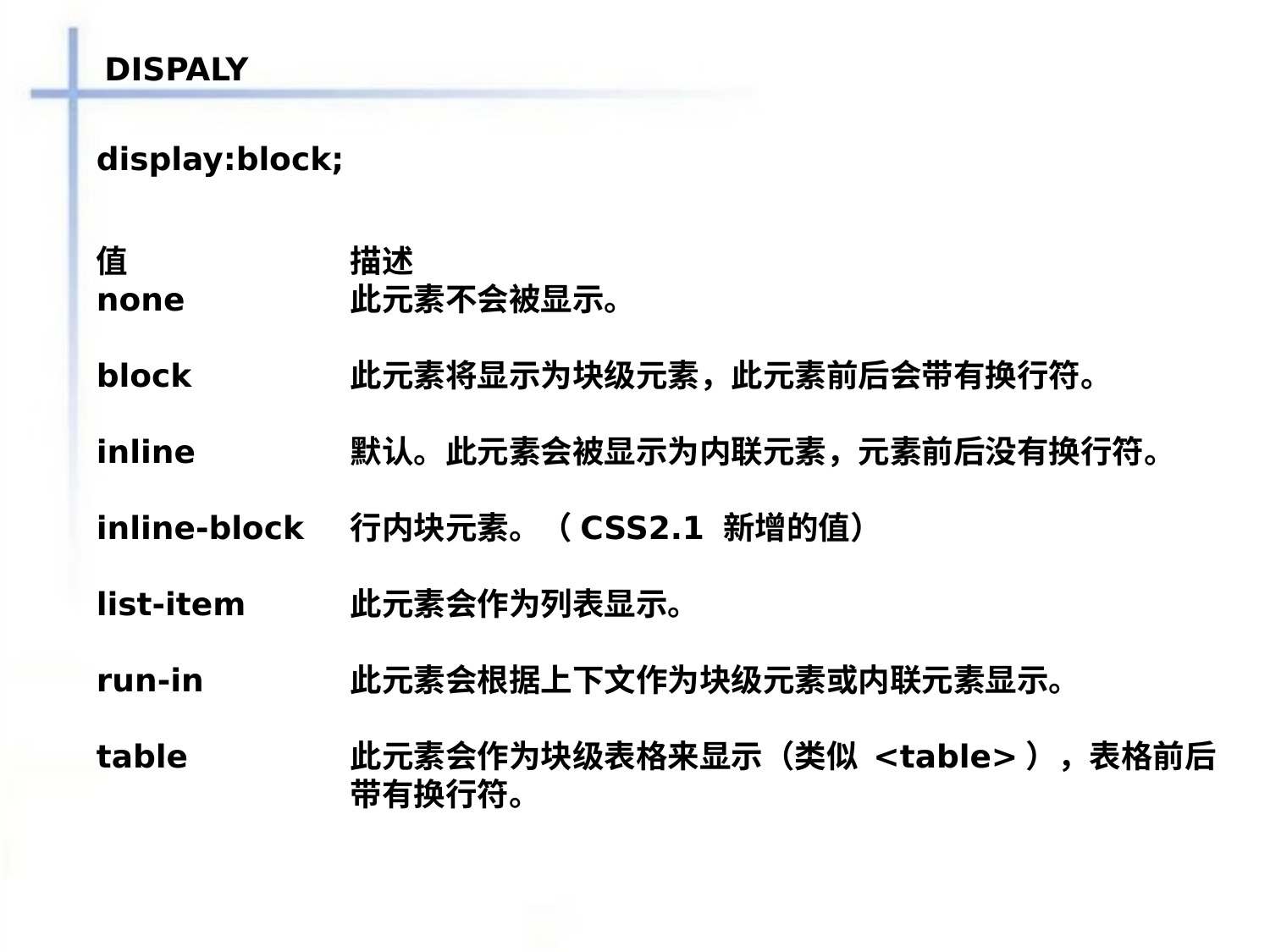

DISPALY

display:block;
值		描述
none		此元素不会被显示。

block		此元素将显示为块级元素，此元素前后会带有换行符。

inline		默认。此元素会被显示为内联元素，元素前后没有换行符。

inline-block	行内块元素。（CSS2.1 新增的值）

list-item	此元素会作为列表显示。

run-in		此元素会根据上下文作为块级元素或内联元素显示。

table		此元素会作为块级表格来显示（类似 <table>），表格前后		带有换行符。